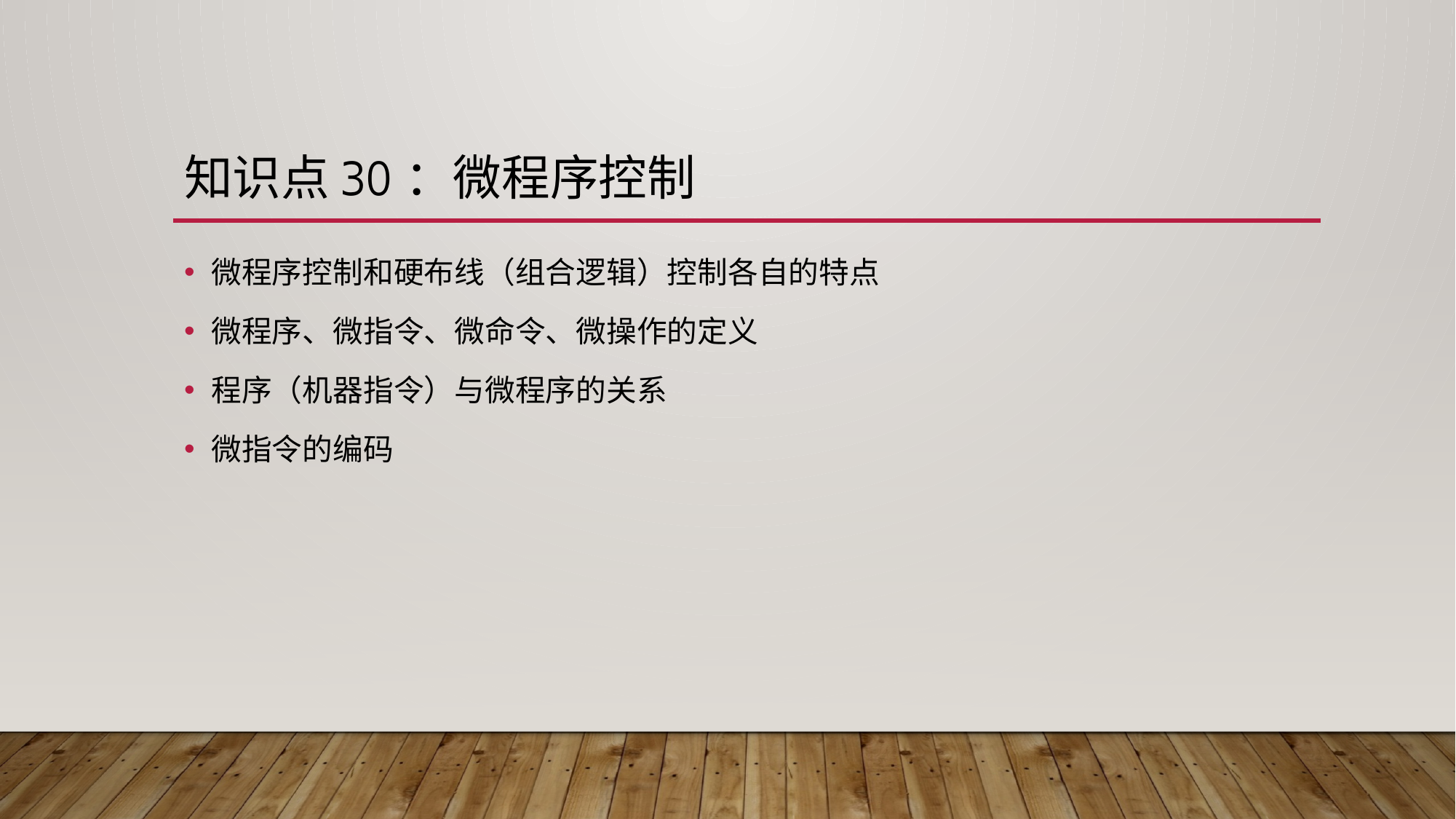

# 知识点30：微程序控制
微程序控制和硬布线（组合逻辑）控制各自的特点
微程序、微指令、微命令、微操作的定义
程序（机器指令）与微程序的关系
微指令的编码